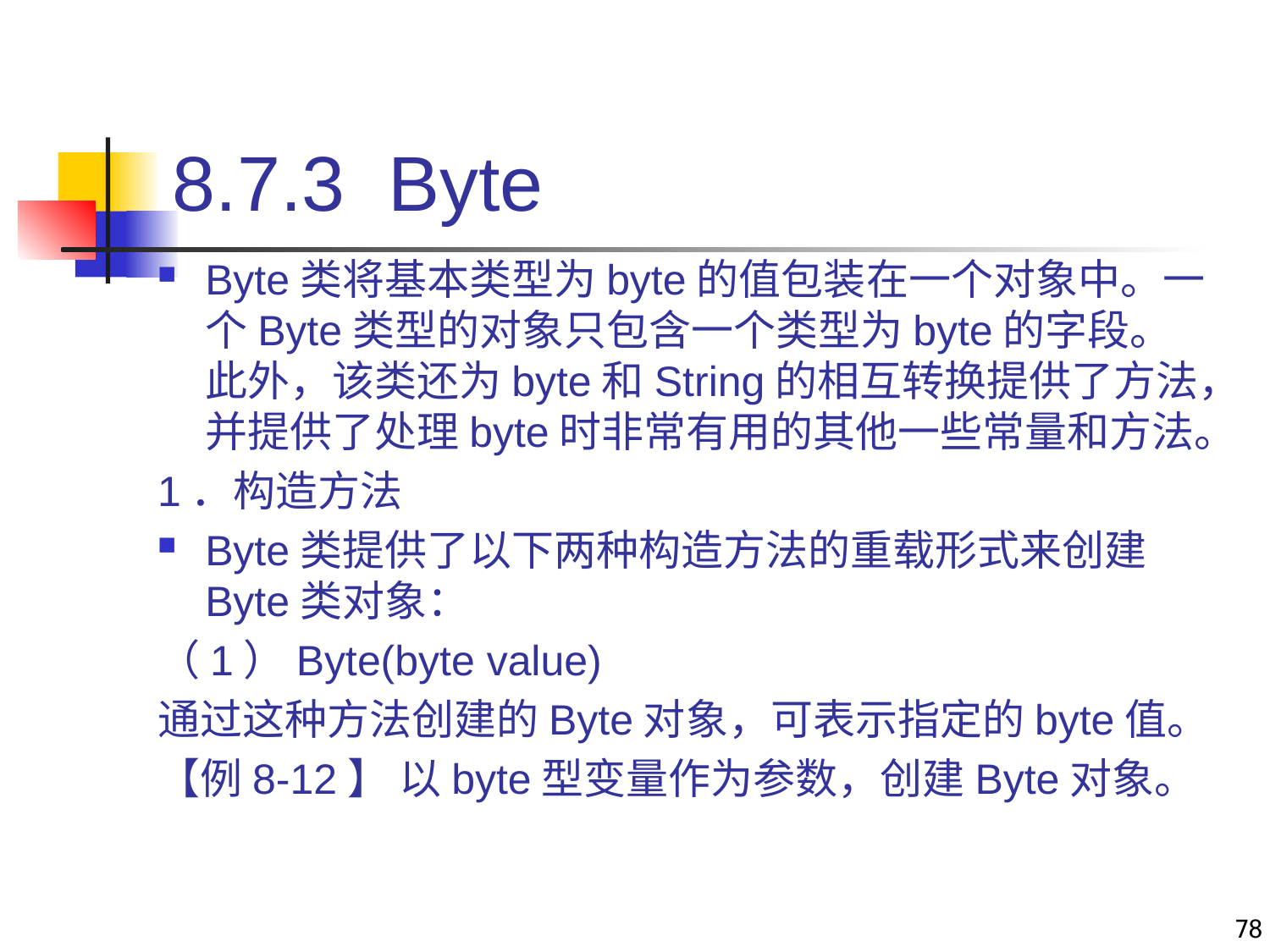

# 8.7.3  Byte
Byte类将基本类型为byte的值包装在一个对象中。一个Byte类型的对象只包含一个类型为byte的字段。此外，该类还为byte和String的相互转换提供了方法，并提供了处理byte时非常有用的其他一些常量和方法。
1．构造方法
Byte类提供了以下两种构造方法的重载形式来创建Byte类对象：
（1）Byte(byte value)
通过这种方法创建的Byte对象，可表示指定的byte值。
【例8-12】 以byte型变量作为参数，创建Byte对象。
78